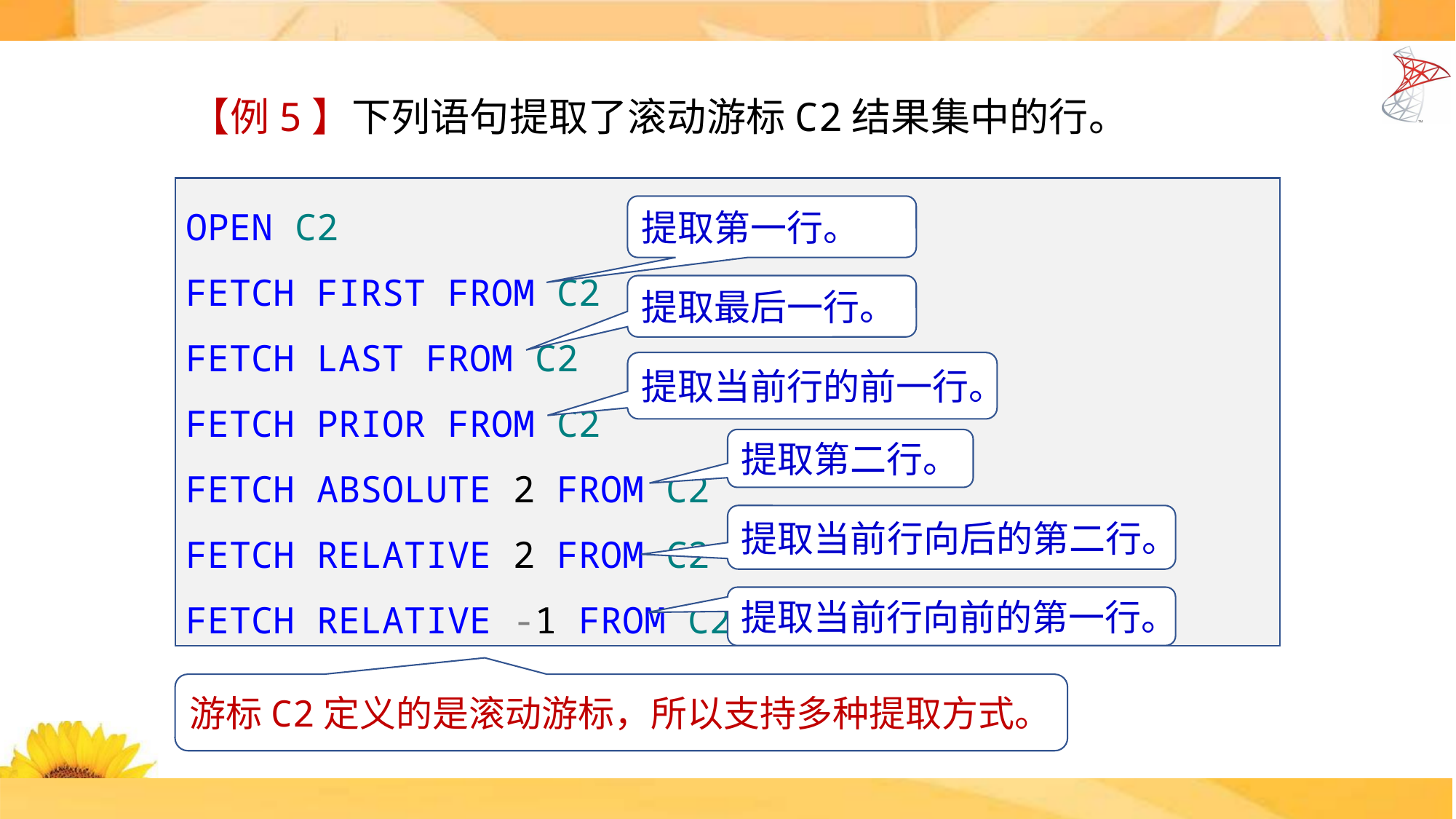

【例5】下列语句提取了滚动游标C2结果集中的行。

OPEN C2
FETCH FIRST FROM C2
FETCH LAST FROM C2
FETCH PRIOR FROM C2
FETCH ABSOLUTE 2 FROM C2
FETCH RELATIVE 2 FROM C2
FETCH RELATIVE -1 FROM C2
提取第一行。
提取最后一行。
提取当前行的前一行。
提取第二行。
提取当前行向后的第二行。
提取当前行向前的第一行。
游标C2定义的是滚动游标，所以支持多种提取方式。